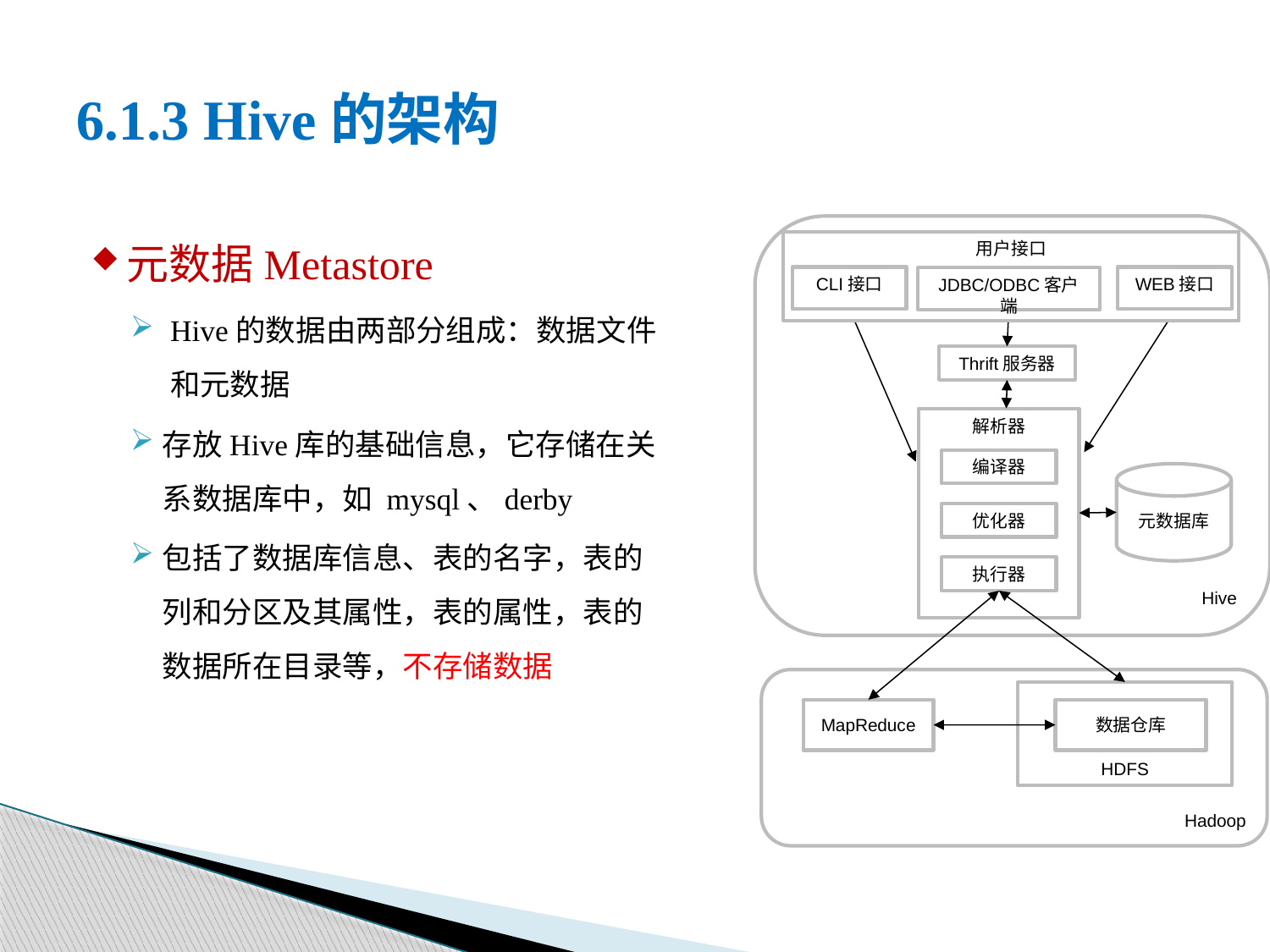

# 6.1.3 Hive的架构
元数据Metastore
Hive的数据由两部分组成：数据文件和元数据
存放Hive库的基础信息，它存储在关系数据库中，如 mysql、derby
包括了数据库信息、表的名字，表的列和分区及其属性，表的属性，表的数据所在目录等，不存储数据
Hive
用户接口
CLI接口
WEB接口
JDBC/ODBC客户端

Thrift服务器

解析器
编译器
优化器
执行器
元数据库

Hadoop
HDFS
数据仓库
MapReduce